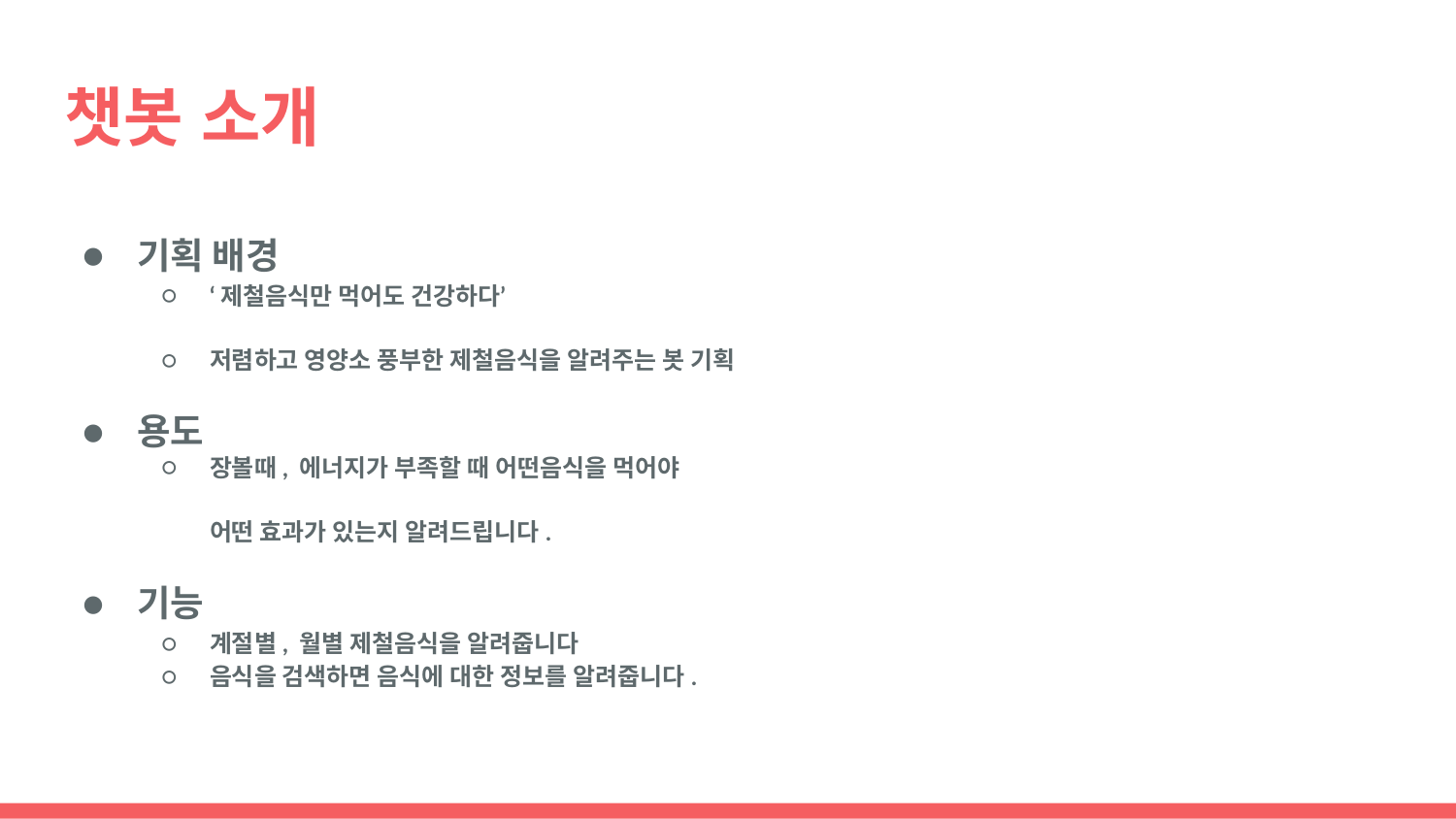

# 챗봇 소개
기획 배경
‘제철음식만 먹어도 건강하다’
저렴하고 영양소 풍부한 제철음식을 알려주는 봇 기획
용도
장볼때, 에너지가 부족할 때 어떤음식을 먹어야
어떤 효과가 있는지 알려드립니다.
기능
계절별, 월별 제철음식을 알려줍니다
음식을 검색하면 음식에 대한 정보를 알려줍니다.